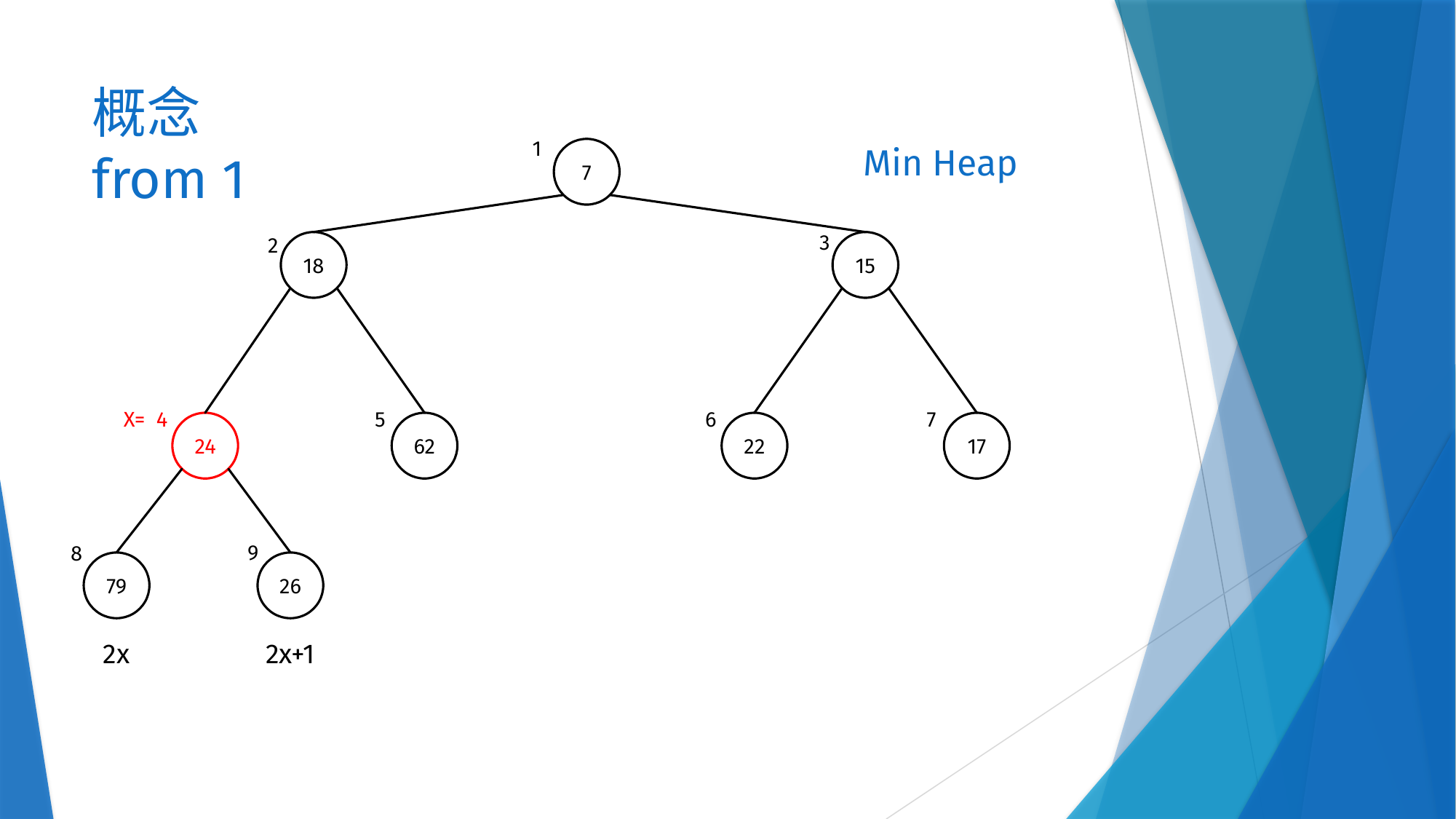

# 概念 from 1
1
Min Heap
7
3
2
18
15
X=  4
5
6
7
62
24
17
22
9
8
26
79
2x
2x+1